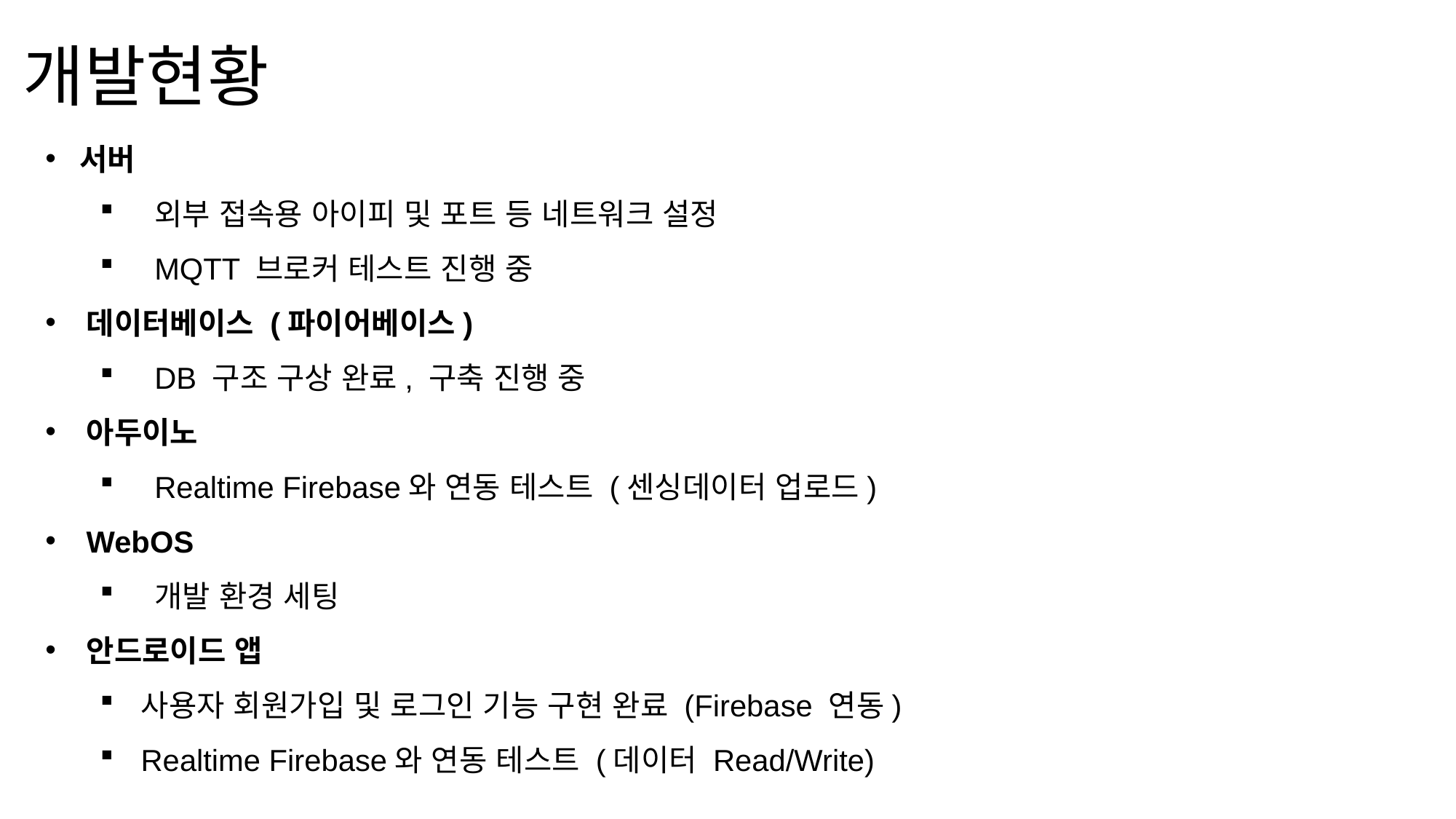

# 개발현황
서버
외부 접속용 아이피 및 포트 등 네트워크 설정
MQTT 브로커 테스트 진행 중
데이터베이스 (파이어베이스)
DB 구조 구상 완료, 구축 진행 중
아두이노
Realtime Firebase와 연동 테스트 (센싱데이터 업로드)
WebOS
개발 환경 세팅
안드로이드 앱
사용자 회원가입 및 로그인 기능 구현 완료 (Firebase 연동)
Realtime Firebase와 연동 테스트 (데이터 Read/Write)